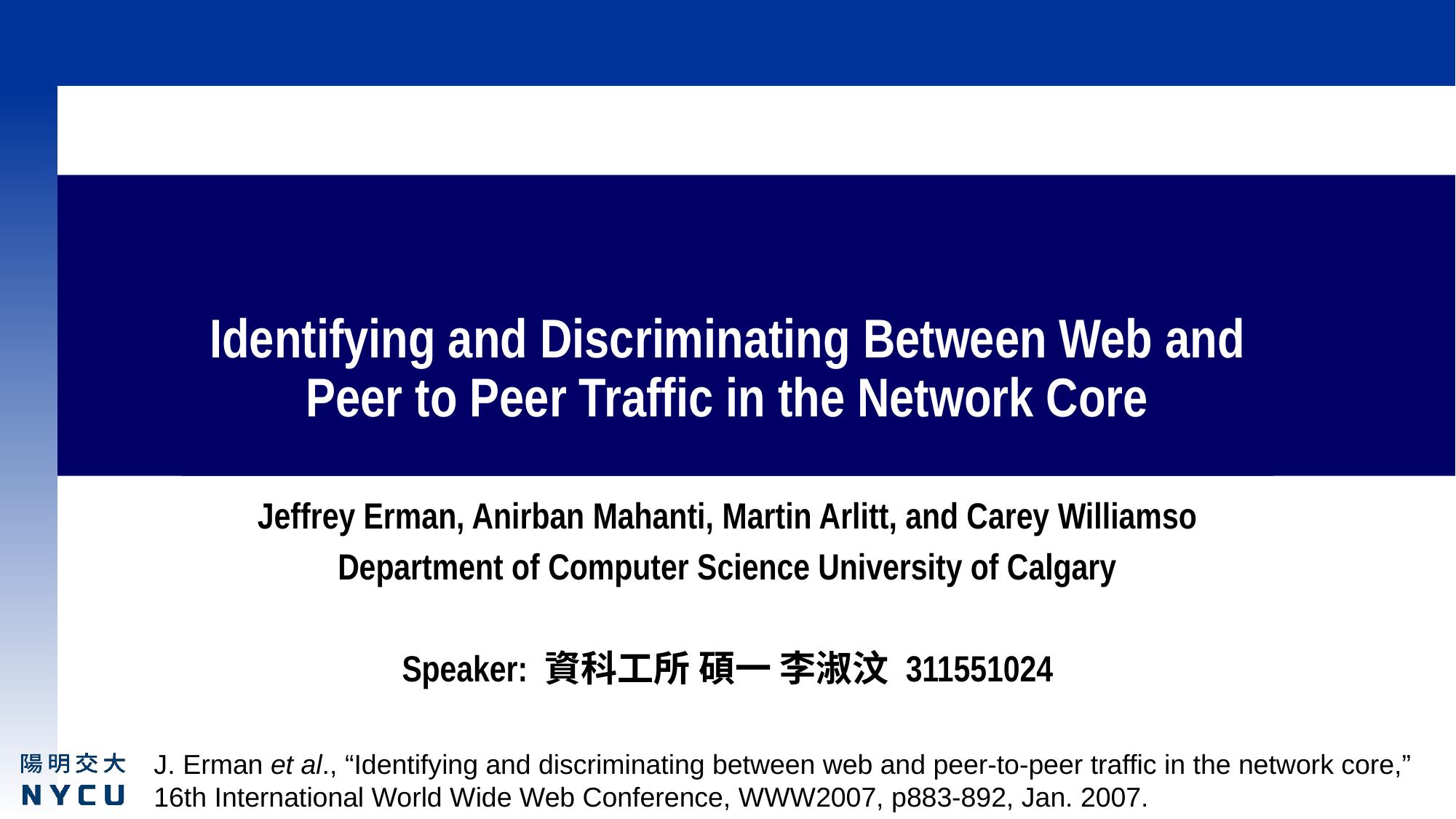

# Identifying and Discriminating Between Web and Peer to Peer Traffic in the Network Core
Jeffrey Erman, Anirban Mahanti, Martin Arlitt, and Carey Williamso
Department of Computer Science University of Calgary

Speaker: 資科工所 碩一 李淑汶 311551024

J. Erman et al., “Identifying and discriminating between web and peer-to-peer traffic in the network core,” 16th International World Wide Web Conference, WWW2007, p883-892, Jan. 2007.